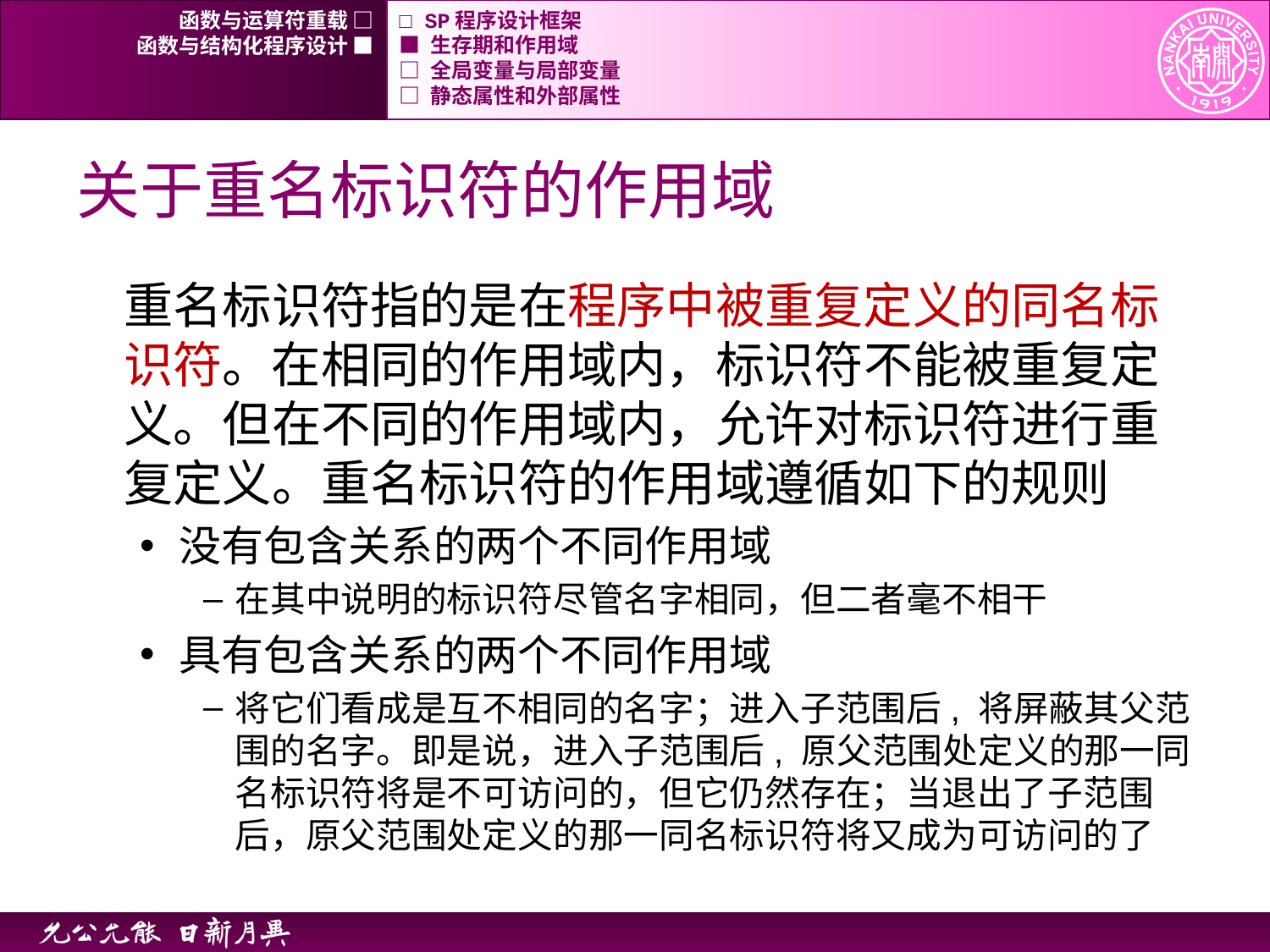

函数与运算符重载 □
□ SP程序设计框架
函数与结构化程序设计 ■
■ 生存期和作用域

□ 全局变量与局部变量

□ 静态属性和外部属性
# 关于重名标识符的作用域
重名标识符指的是在程序中被重复定义的同名标识符。在相同的作用域内，标识符不能被重复定义。但在不同的作用域内，允许对标识符进行重复定义。重名标识符的作用域遵循如下的规则
没有包含关系的两个不同作用域
在其中说明的标识符尽管名字相同，但二者毫不相干
具有包含关系的两个不同作用域
将它们看成是互不相同的名字；进入子范围后, 将屏蔽其父范围的名字。即是说，进入子范围后, 原父范围处定义的那一同名标识符将是不可访问的，但它仍然存在；当退出了子范围后，原父范围处定义的那一同名标识符将又成为可访问的了